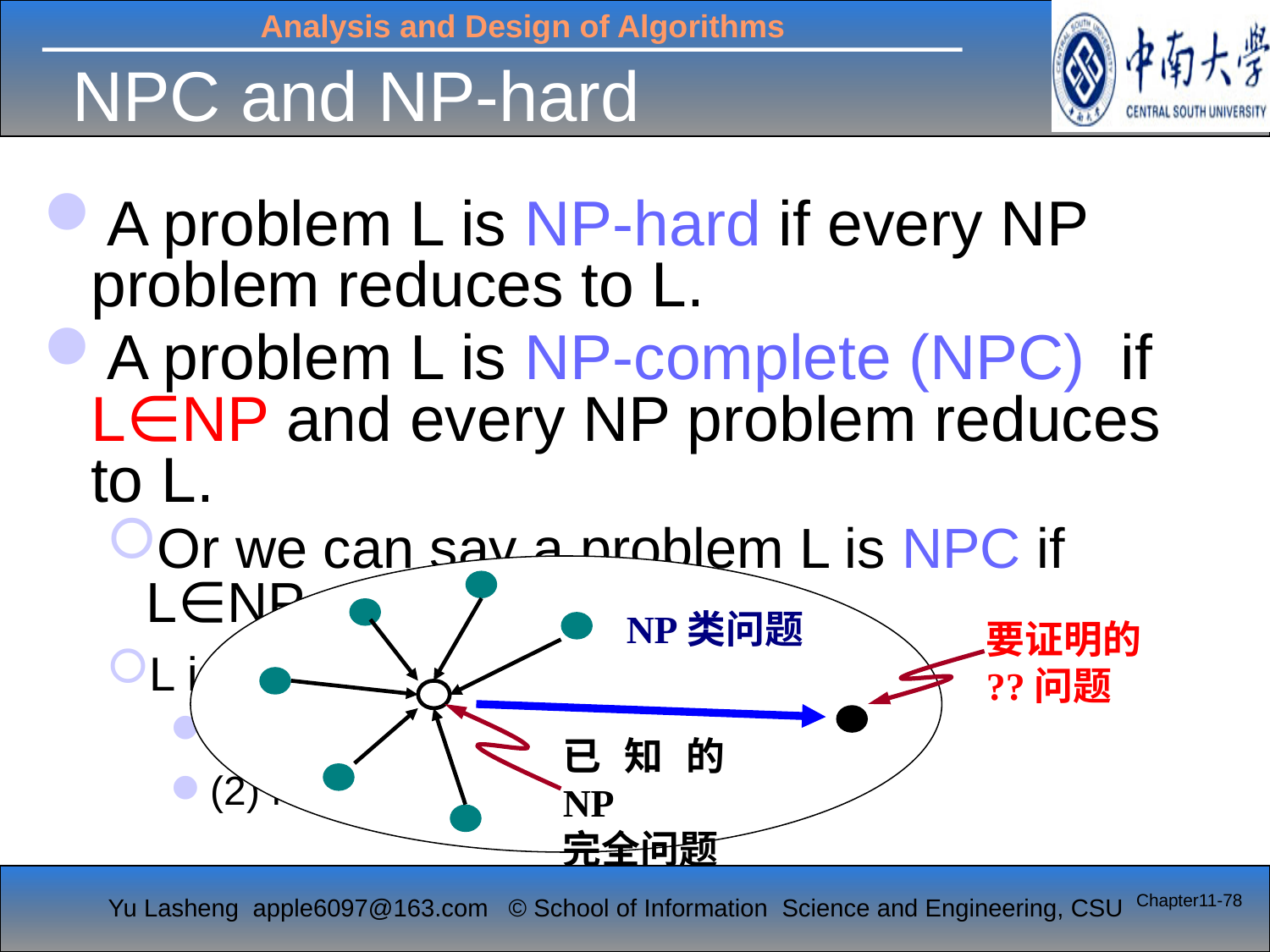

# NPC and NP-hard
A problem L is NP-hard if every NP problem reduces to L.
A problem L is NP-complete (NPC)  if L∈NP and every NP problem reduces to L.
Or we can say a problem L is NPC if L∈NP and L is NP-hard.
L is NP-complete if
(1) L is in NP and
(2) for all L' in NP, L' ≤p L.

NP类问题

已知的NP
完全问题

要证明的
??问题

Chapter11-78